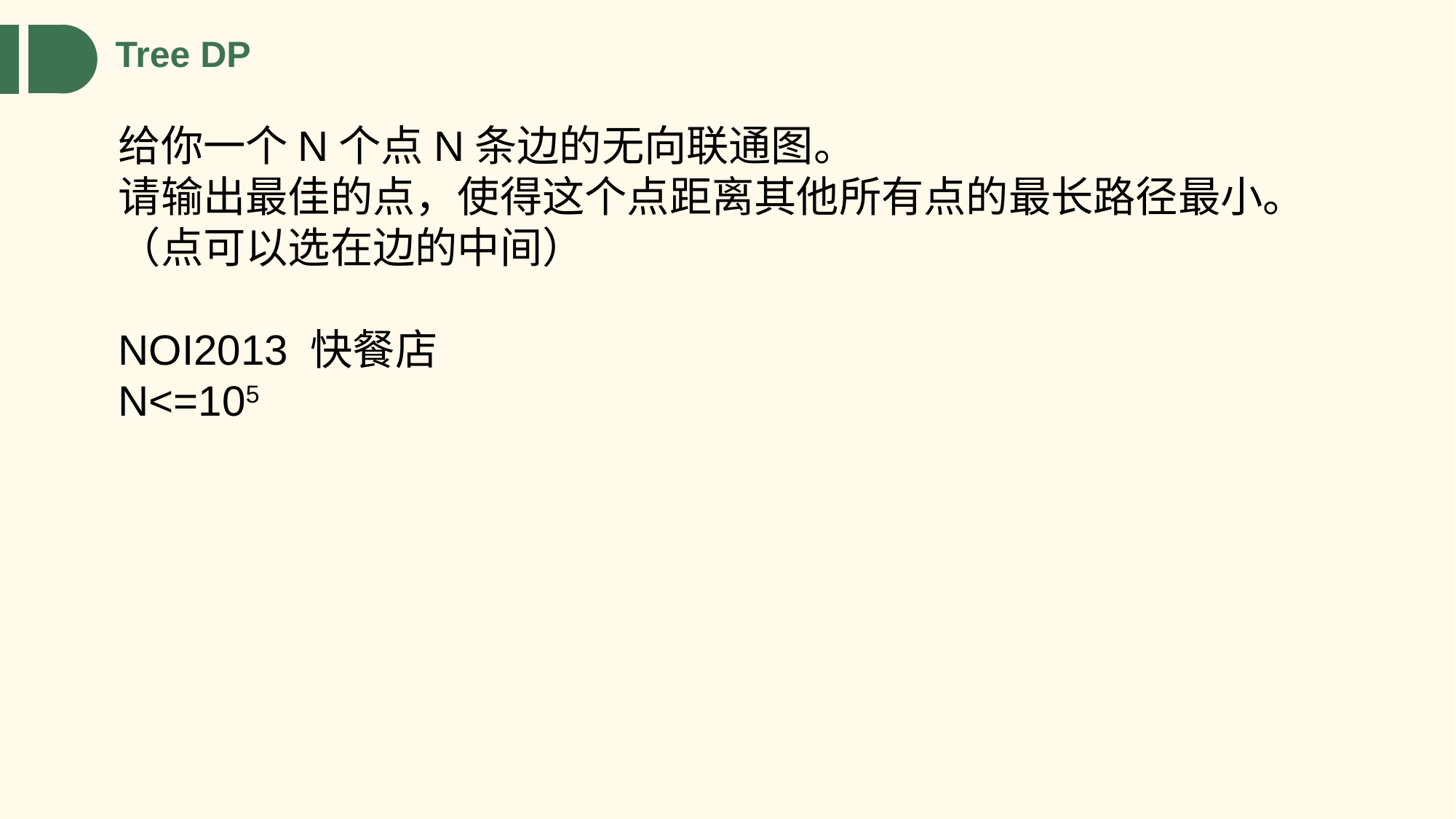

Tree DP
给你一个N个点N条边的无向联通图。
请输出最佳的点，使得这个点距离其他所有点的最长路径最小。（点可以选在边的中间）

NOI2013 快餐店
N<=105